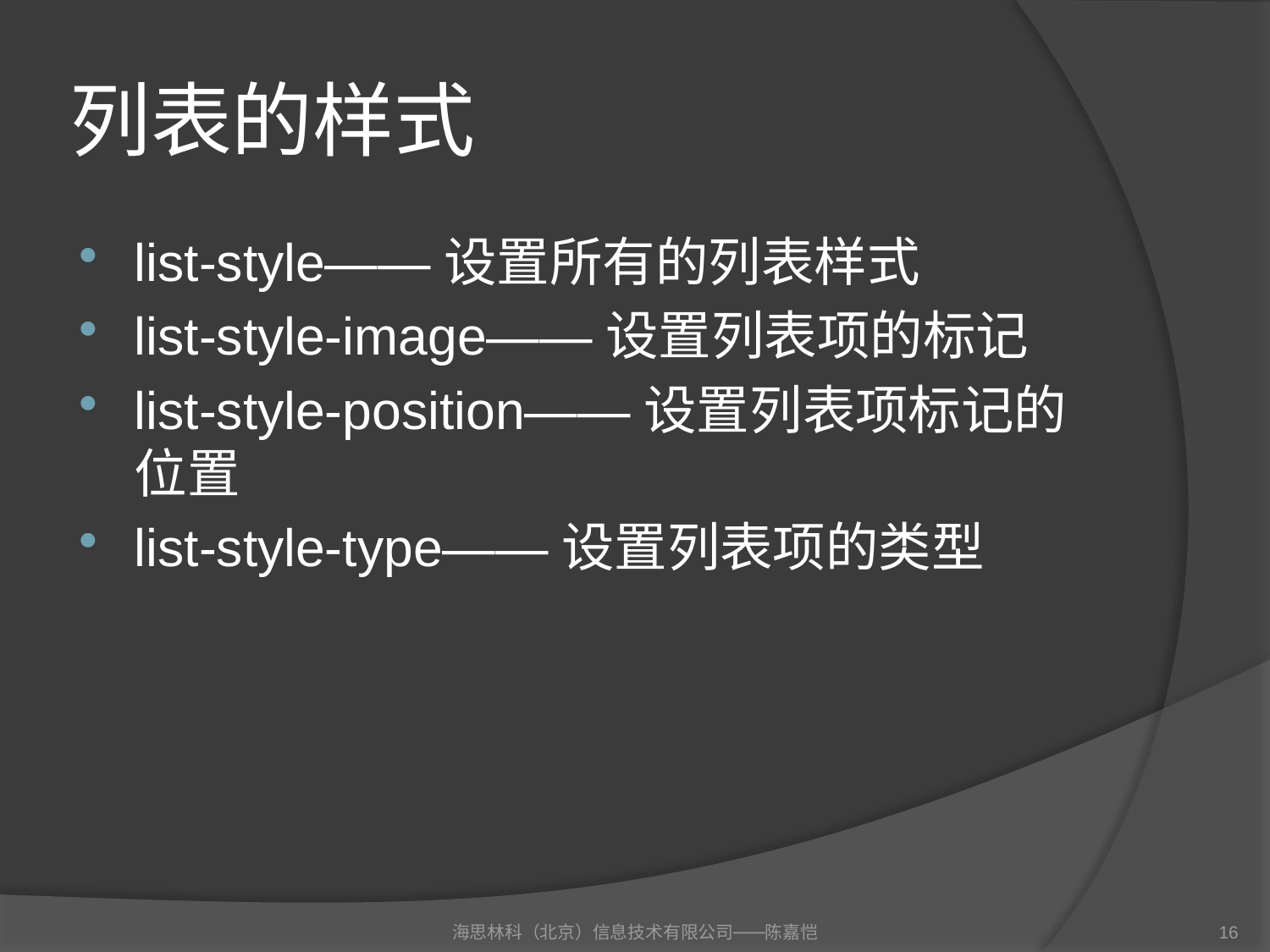

# 列表的样式
list-style——设置所有的列表样式
list-style-image——设置列表项的标记
list-style-position——设置列表项标记的位置
list-style-type——设置列表项的类型
海思林科（北京）信息技术有限公司——陈嘉恺
16